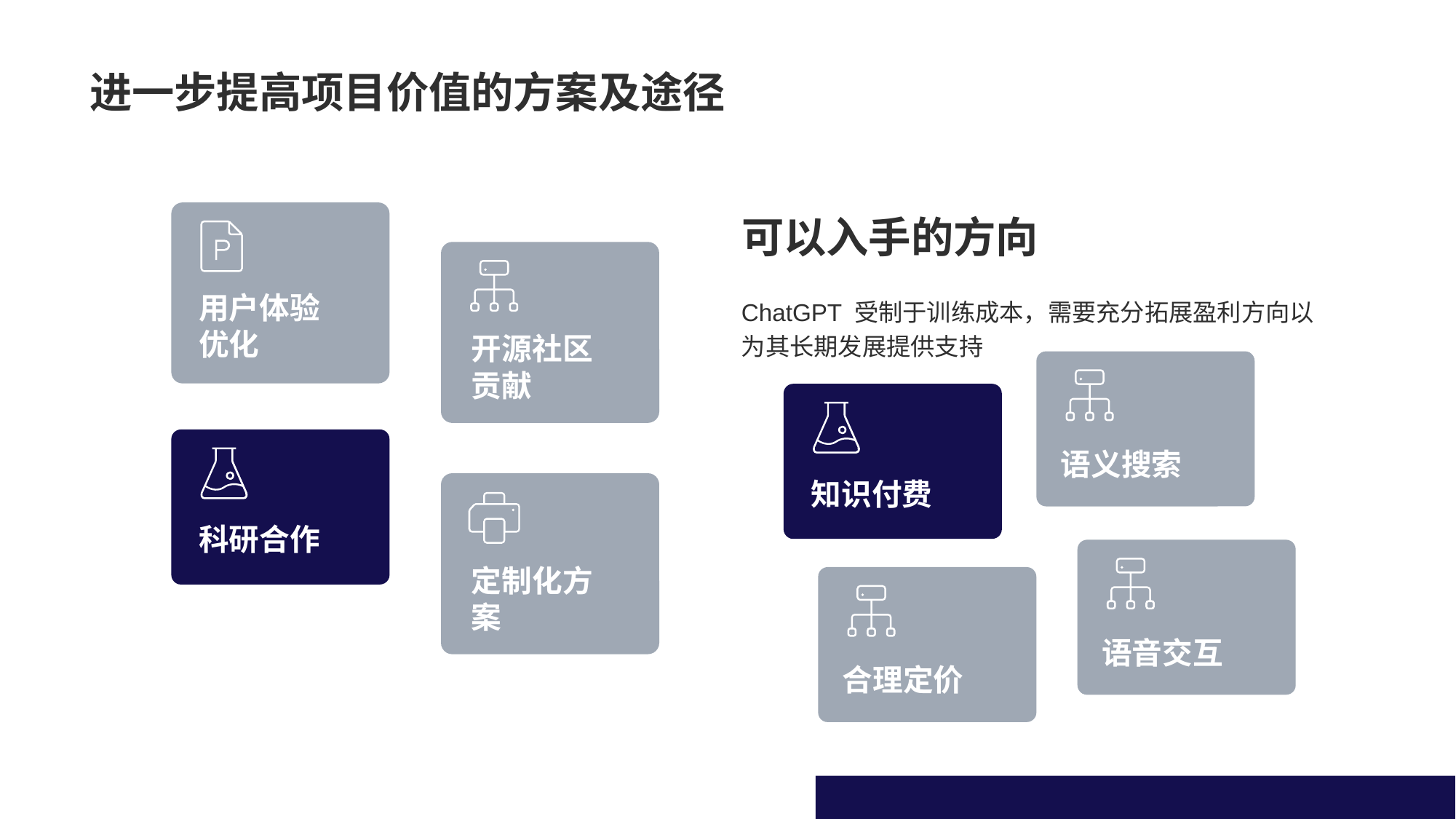

# 进一步提高项目价值的方案及途径

可以入手的方向

开源社区贡献
ChatGPT 受制于训练成本，需要充分拓展盈利方向以为其长期发展提供支持
用户体验优化

语义搜索

知识付费

科研合作

定制化方案

语音交互

合理定价
21